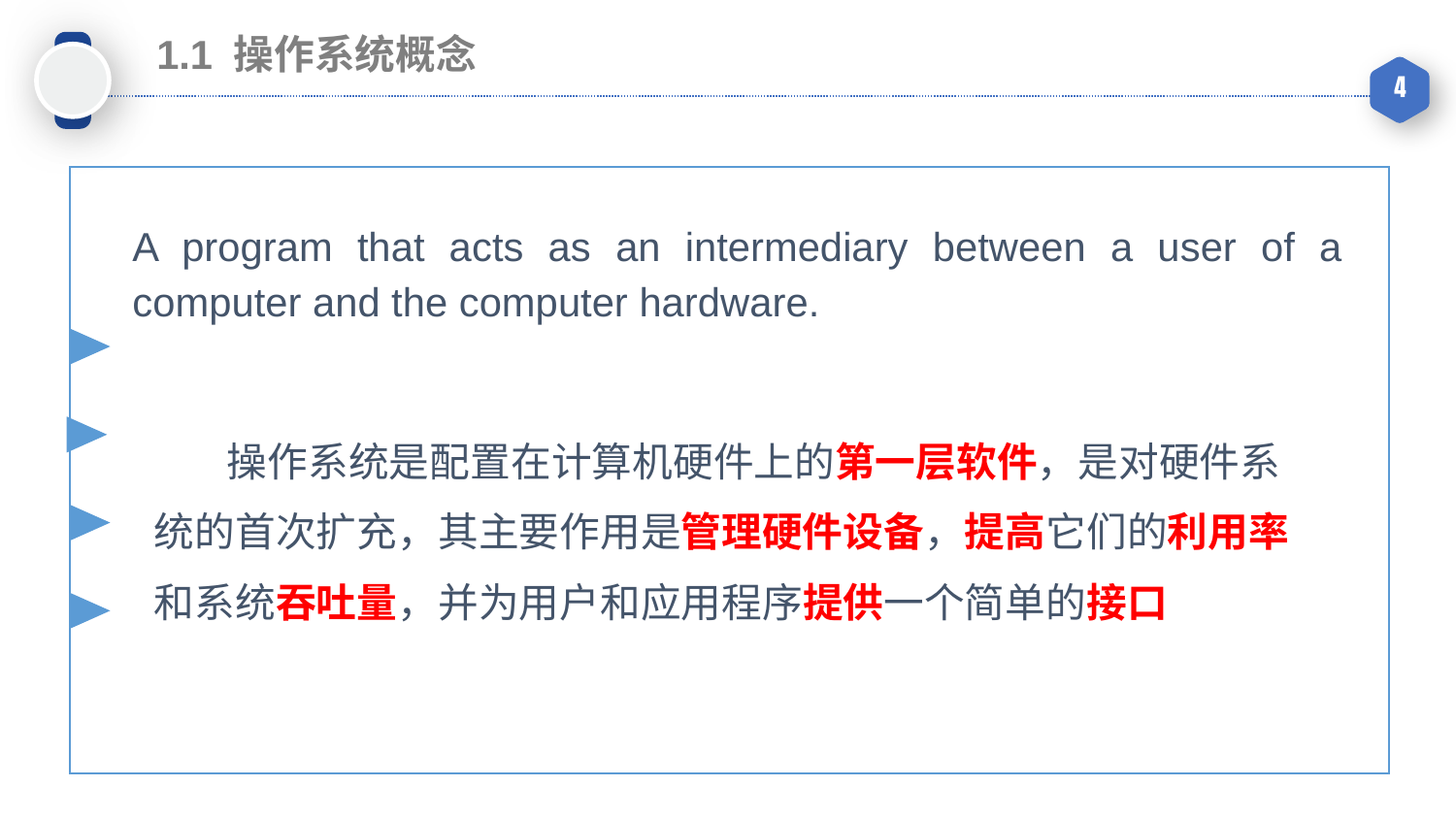

1.1 操作系统概念

A program that acts as an intermediary between a user of a computer and the computer hardware.

操作系统是配置在计算机硬件上的第一层软件，是对硬件系统的首次扩充，其主要作用是管理硬件设备，提高它们的利用率和系统吞吐量，并为用户和应用程序提供一个简单的接口